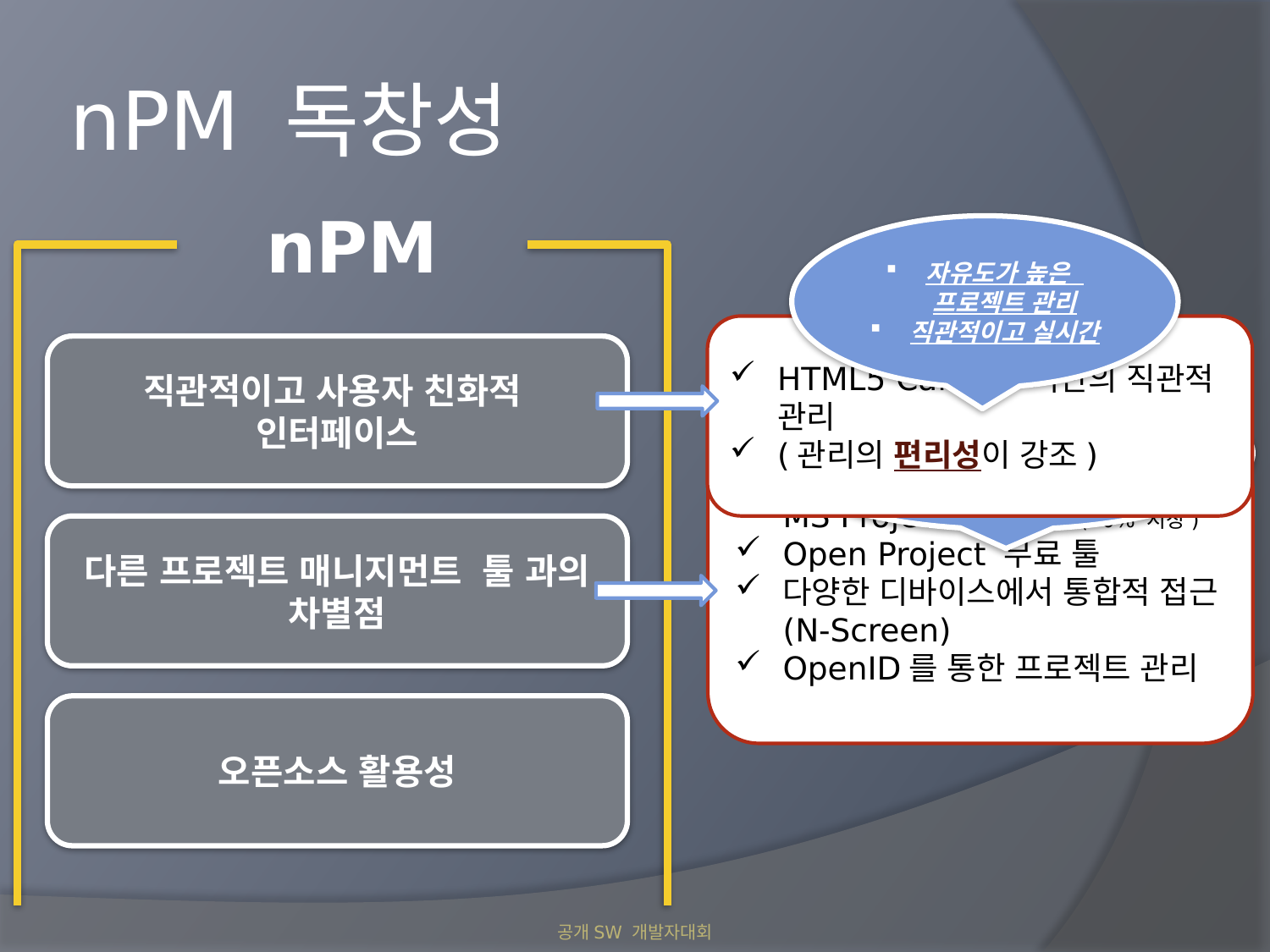

# nPM 독창성
nPM
자유도가 높은
프로젝트 관리
직관적이고 실시간
HTML5 Canvas 기반의 직관적 관리
(관리의 편리성이 강조)
직관적이고 사용자 친화적
인터페이스
다른 제품과 호환(MS Project)

MS Project 유료 툴 (70% 시장)
Open Project 무료 툴
다양한 디바이스에서 통합적 접근 (N-Screen)
OpenID를 통한 프로젝트 관리
다른 프로젝트 매니지먼트  툴 과의 차별점

오픈소스 활용성
공개SW 개발자대회